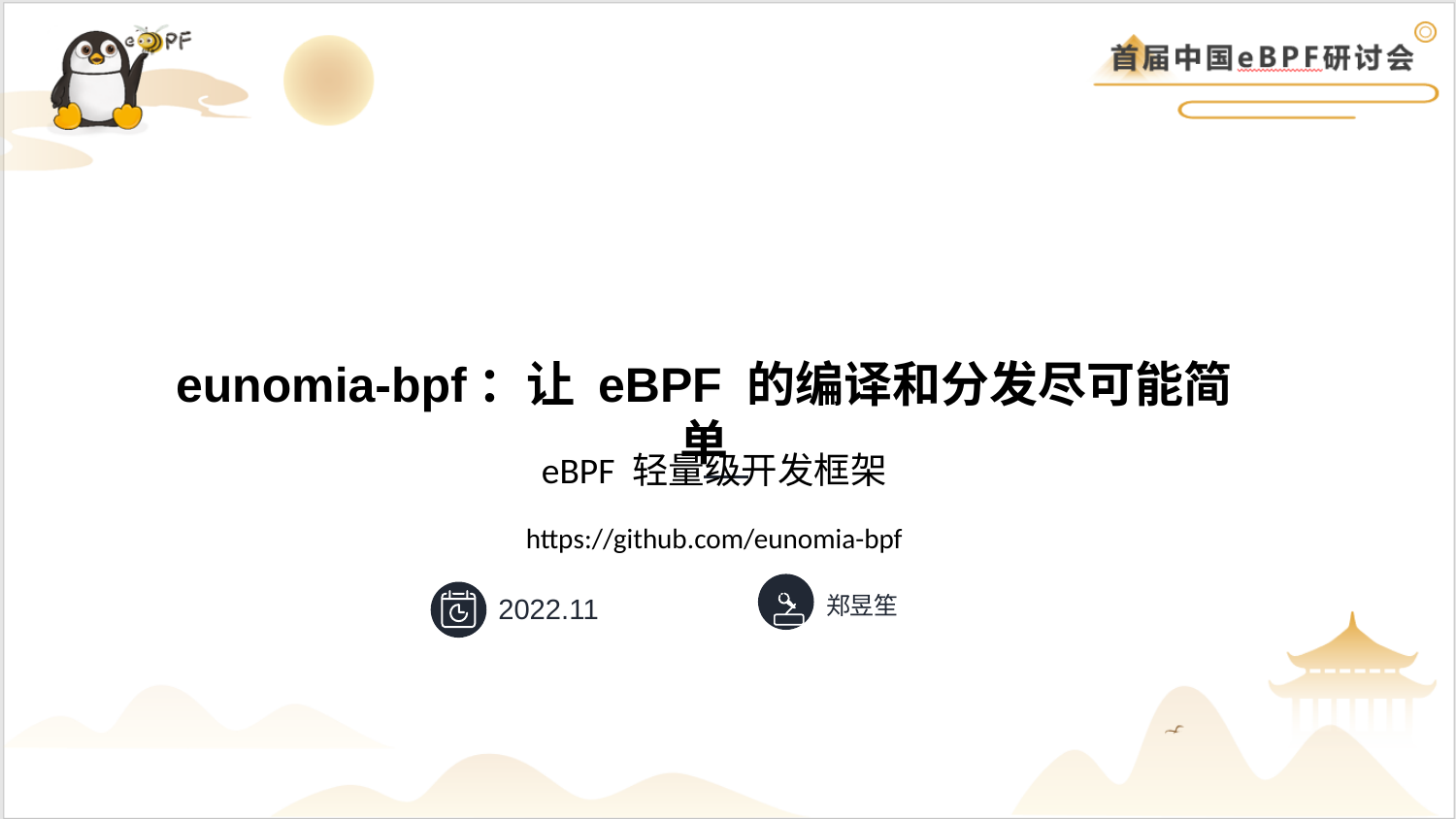

eunomia-bpf：让 eBPF 的编译和分发尽可能简单
eBPF 轻量级开发框架
https://github.com/eunomia-bpf

郑昱笙
2022.11